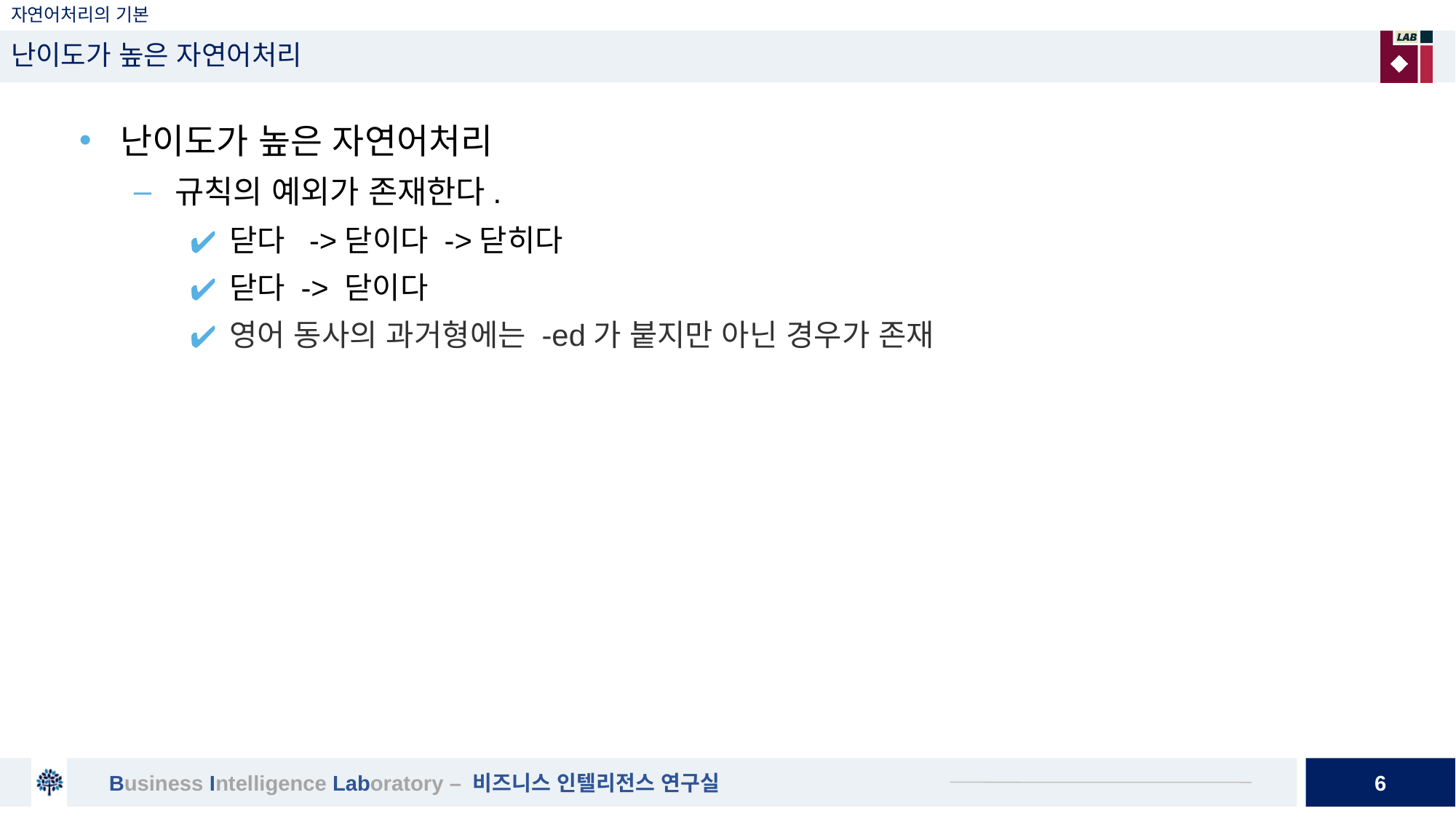

# 자연어처리의 기본
난이도가 높은 자연어처리
난이도가 높은 자연어처리
규칙의 예외가 존재한다.
닫다  ->닫이다 ->닫히다
닫다 -> 닫이다
영어 동사의 과거형에는 -ed가 붙지만 아닌 경우가 존재

6